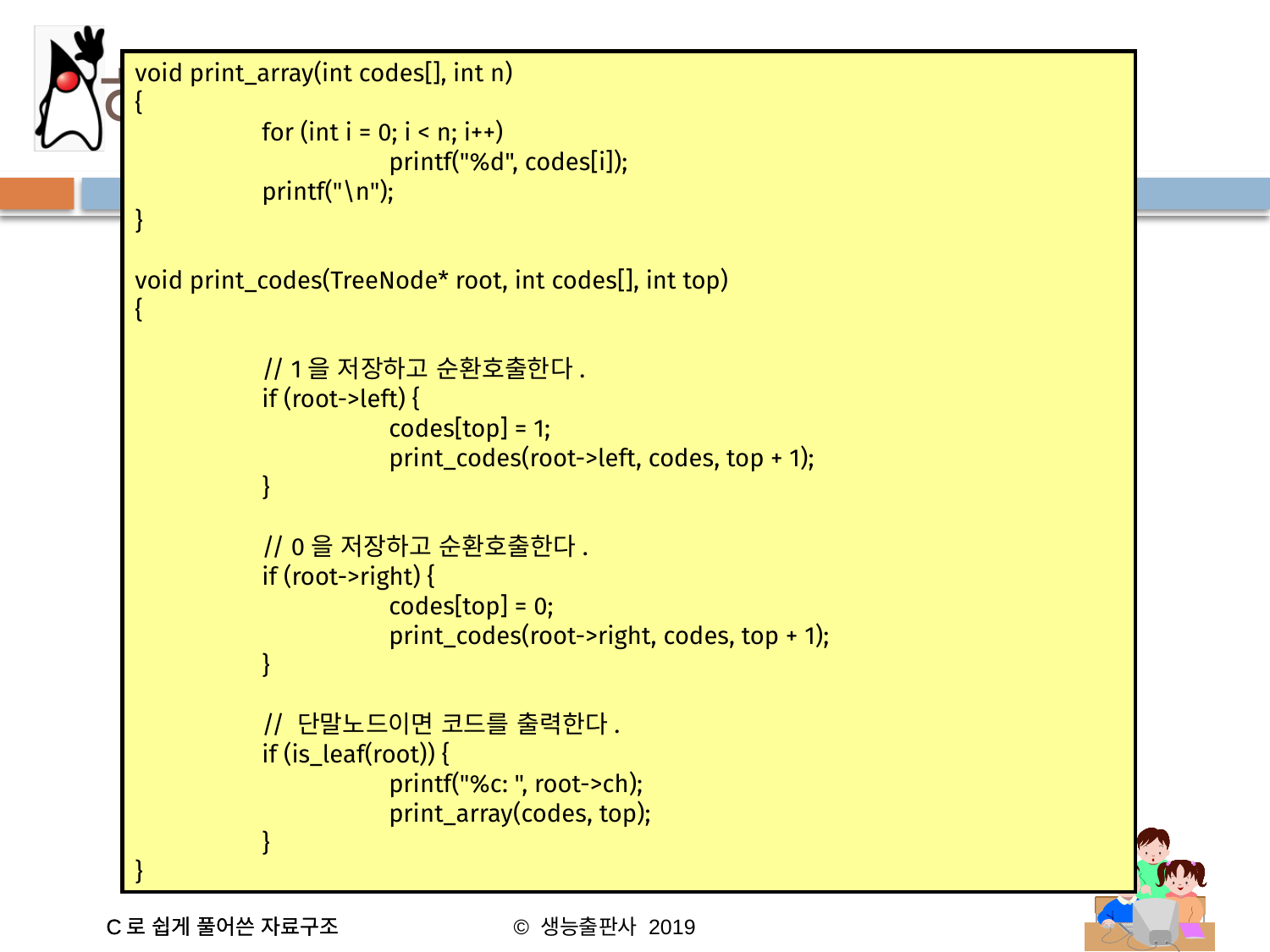

# 허프만 코드 프로그램
void print_array(int codes[], int n)
{
	for (int i = 0; i < n; i++)
		printf("%d", codes[i]);
	printf("\n");
}

void print_codes(TreeNode* root, int codes[], int top)
{

	// 1을 저장하고 순환호출한다.
	if (root->left) {
		codes[top] = 1;
		print_codes(root->left, codes, top + 1);
	}

	// 0을 저장하고 순환호출한다.
	if (root->right) {
		codes[top] = 0;
		print_codes(root->right, codes, top + 1);
	}

	// 단말노드이면 코드를 출력한다.
	if (is_leaf(root)) {
		printf("%c: ", root->ch);
		print_array(codes, top);
	}
}